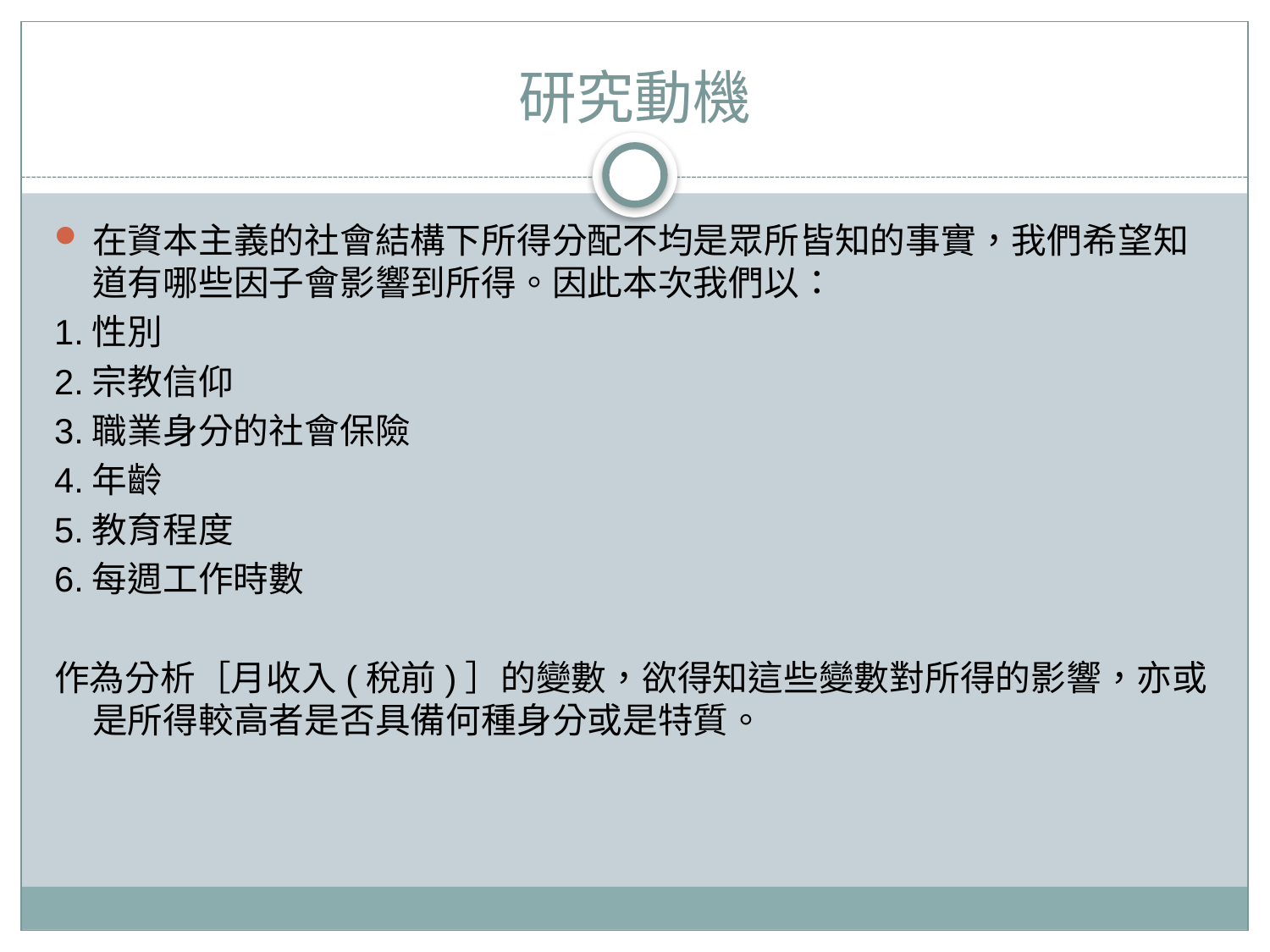

# 研究動機
在資本主義的社會結構下所得分配不均是眾所皆知的事實，我們希望知道有哪些因子會影響到所得。因此本次我們以：
1.性別
2.宗教信仰
3.職業身分的社會保險
4.年齡
5.教育程度
6.每週工作時數

作為分析［月收入(稅前)］的變數，欲得知這些變數對所得的影響，亦或是所得較高者是否具備何種身分或是特質。